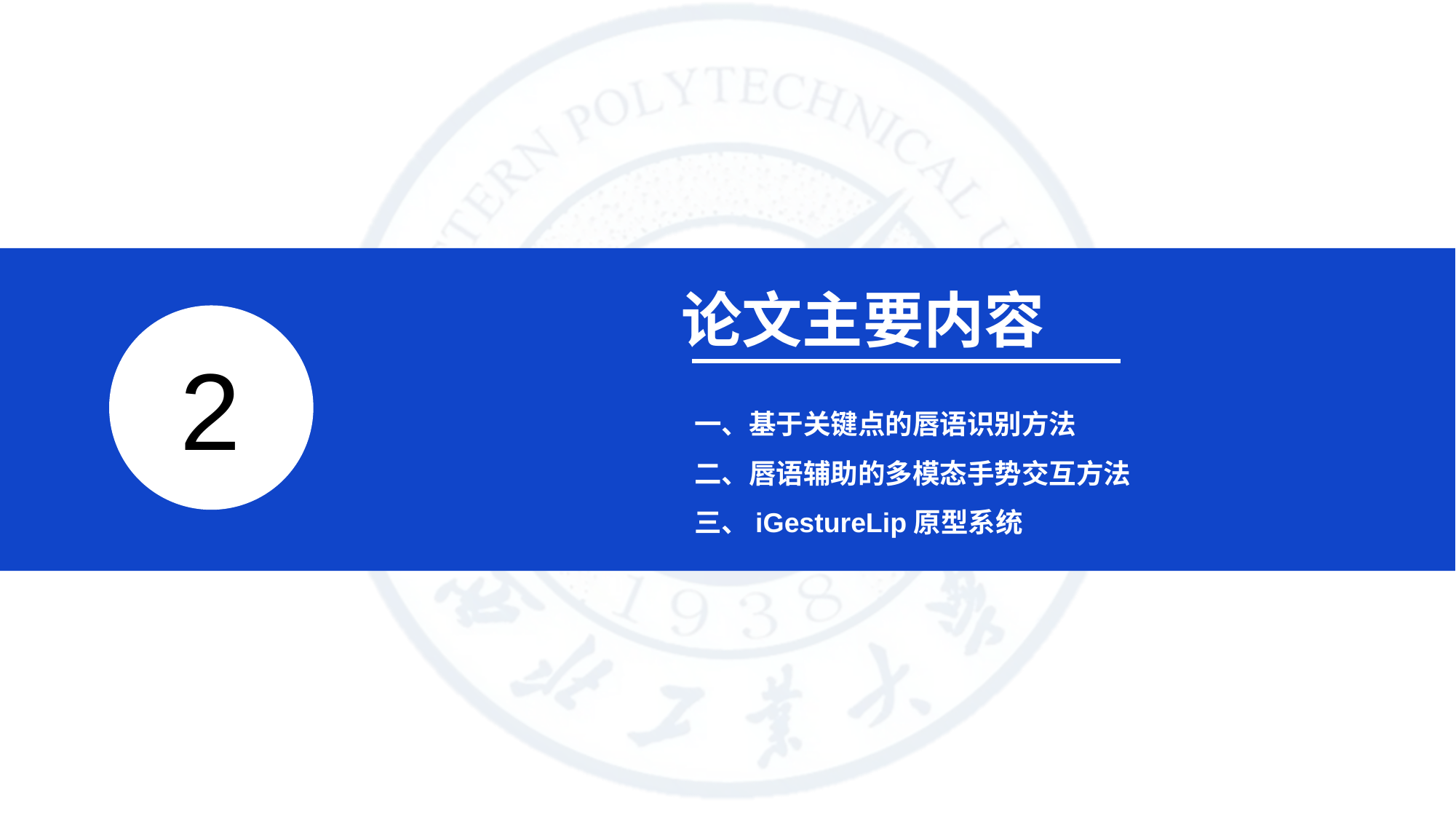

论文主要内容

2
一、基于关键点的唇语识别方法
二、唇语辅助的多模态手势交互方法
三、iGestureLip原型系统